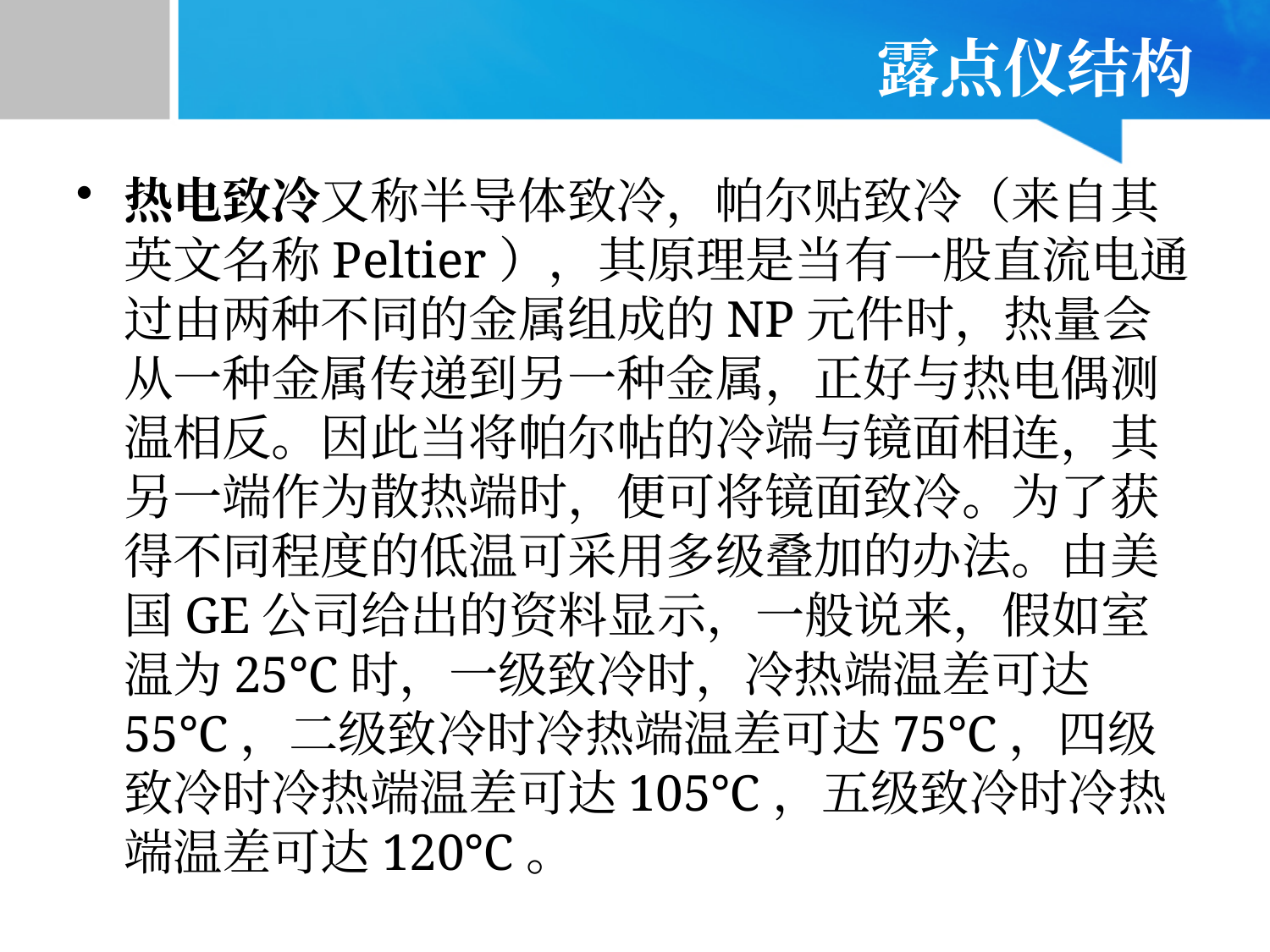

# 露点仪结构
热电致冷又称半导体致冷，帕尔贴致冷（来自其英文名称Peltier），其原理是当有一股直流电通过由两种不同的金属组成的NP元件时，热量会从一种金属传递到另一种金属，正好与热电偶测温相反。因此当将帕尔帖的冷端与镜面相连，其另一端作为散热端时，便可将镜面致冷。为了获得不同程度的低温可采用多级叠加的办法。由美国GE公司给出的资料显示，一般说来，假如室温为25℃时，一级致冷时，冷热端温差可达55℃，二级致冷时冷热端温差可达75℃，四级致冷时冷热端温差可达105℃，五级致冷时冷热端温差可达120℃。